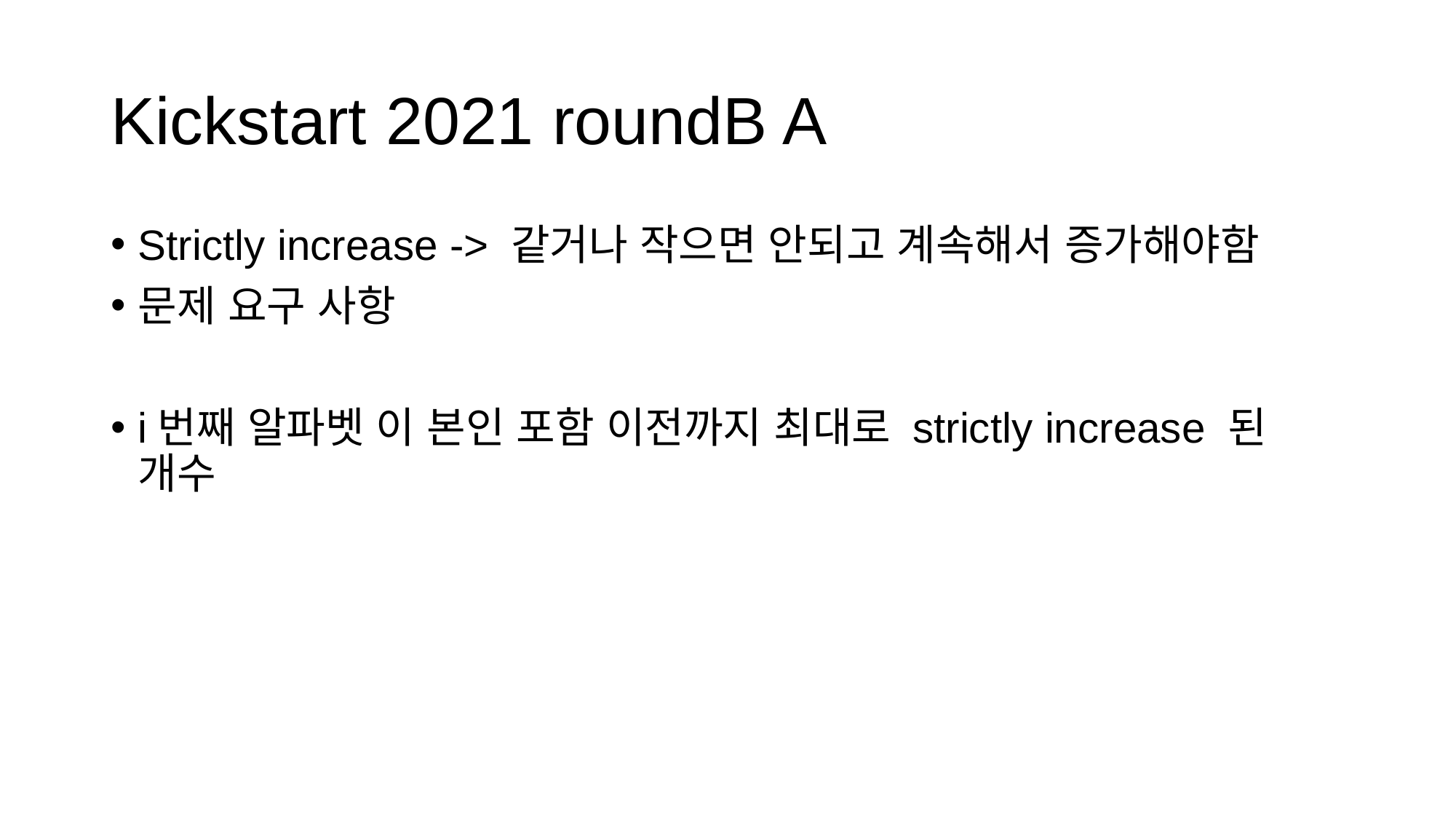

# Kickstart 2021 roundB A
Strictly increase -> 같거나 작으면 안되고 계속해서 증가해야함
문제 요구 사항

i번째 알파벳 이 본인 포함 이전까지 최대로 strictly increase 된 개수